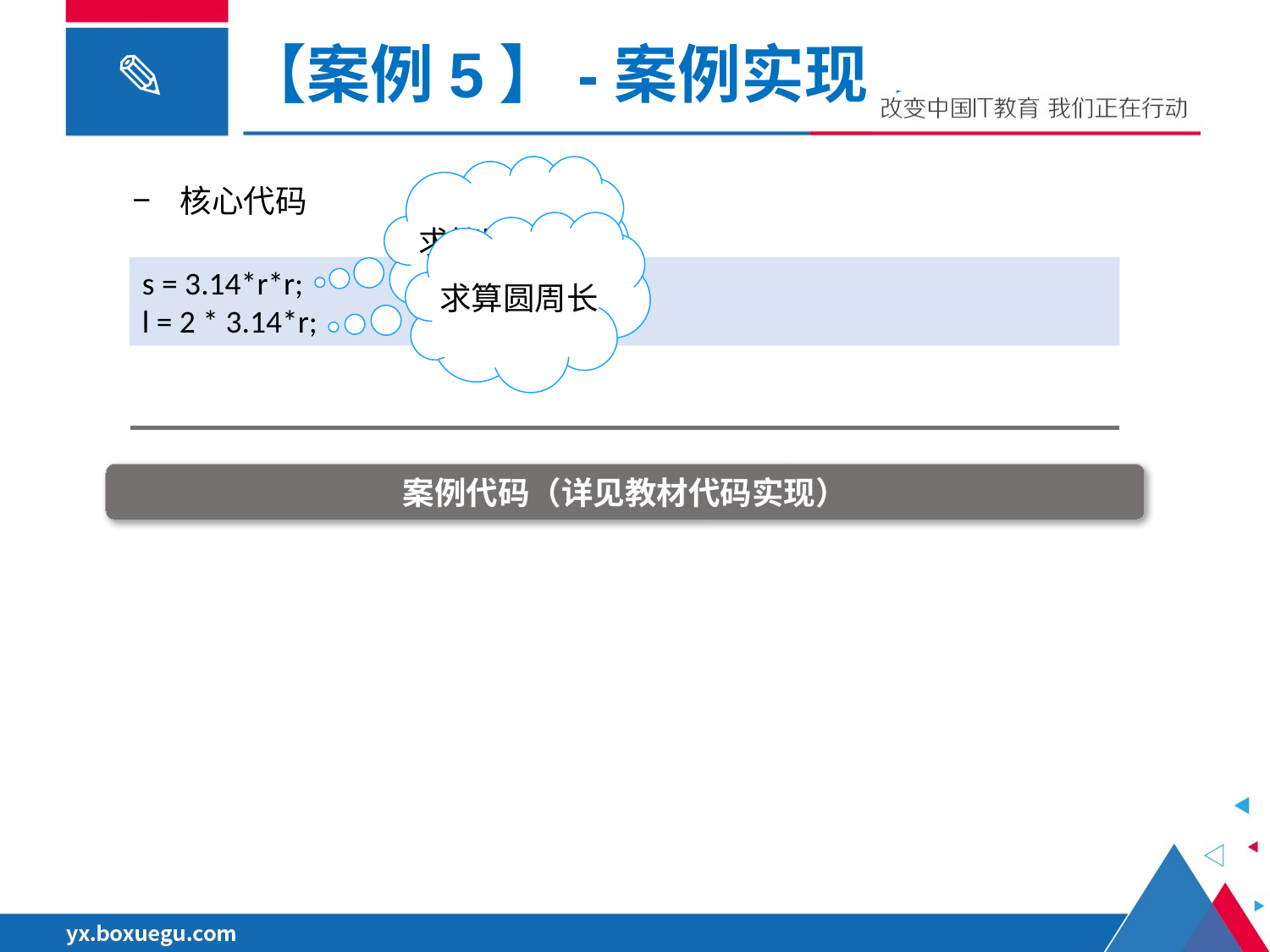

【案例5】-案例实现
核心代码
求算圆面积
求算圆周长
s = 3.14*r*r;
l = 2 * 3.14*r;
案例代码（详见教材代码实现）